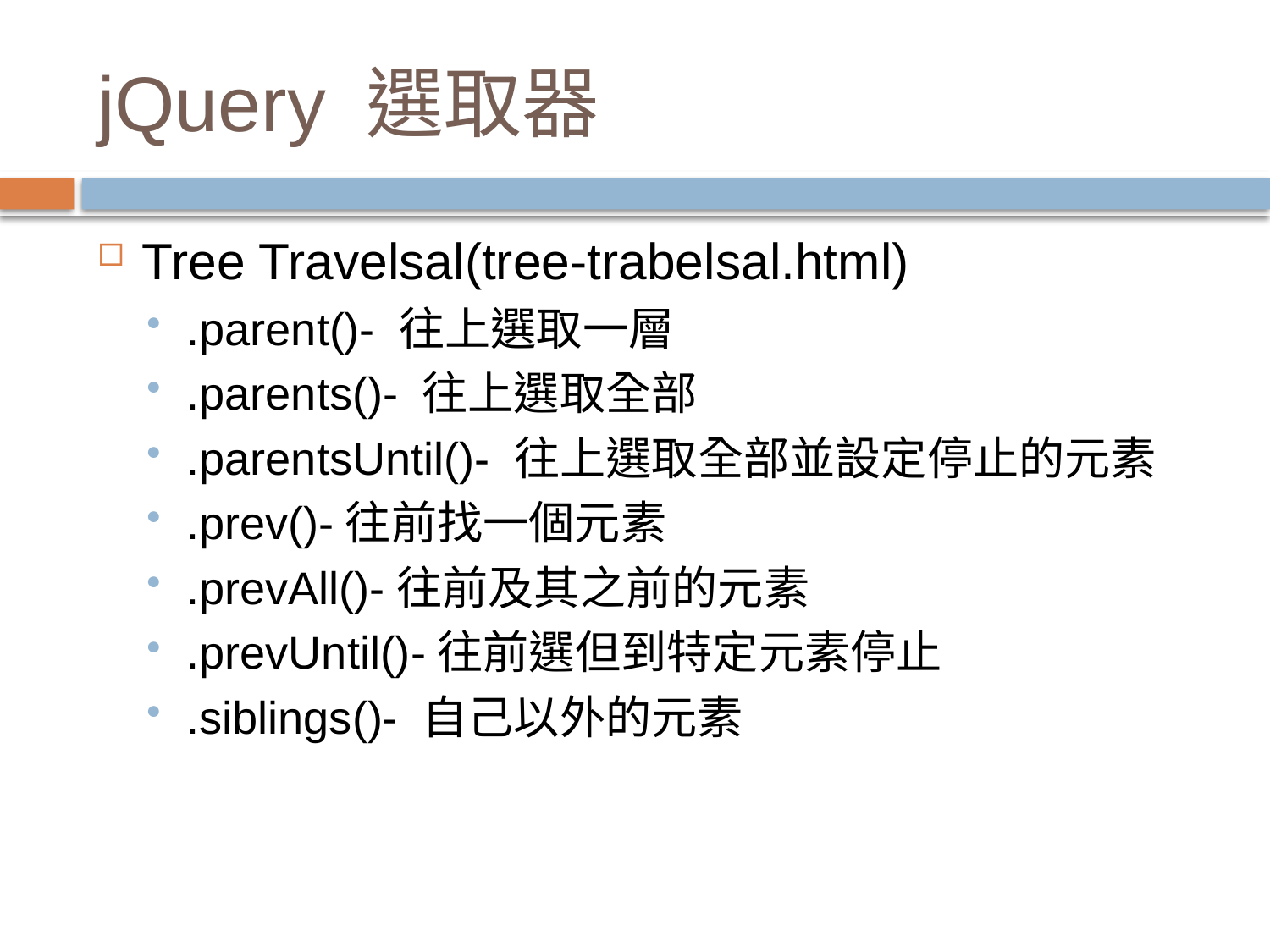

# jQuery 選取器
Tree Travelsal(tree-trabelsal.html)
.parent()- 往上選取一層
.parents()- 往上選取全部
.parentsUntil()- 往上選取全部並設定停止的元素
.prev()-往前找一個元素
.prevAll()-往前及其之前的元素
.prevUntil()-往前選但到特定元素停止
.siblings()- 自己以外的元素